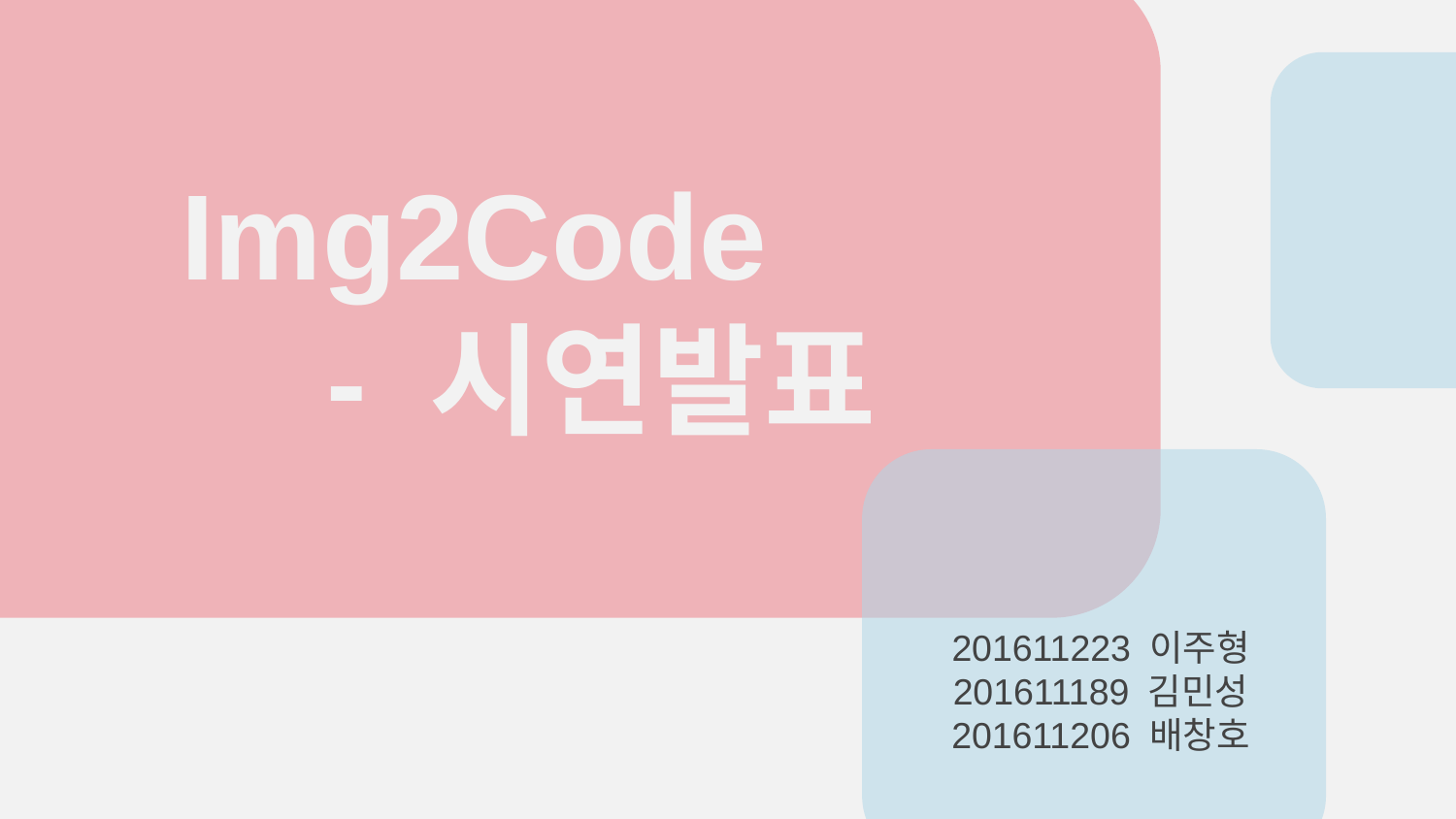

# Img2Code - 시연발표
201611223 이주형
201611189 김민성
201611206 배창호